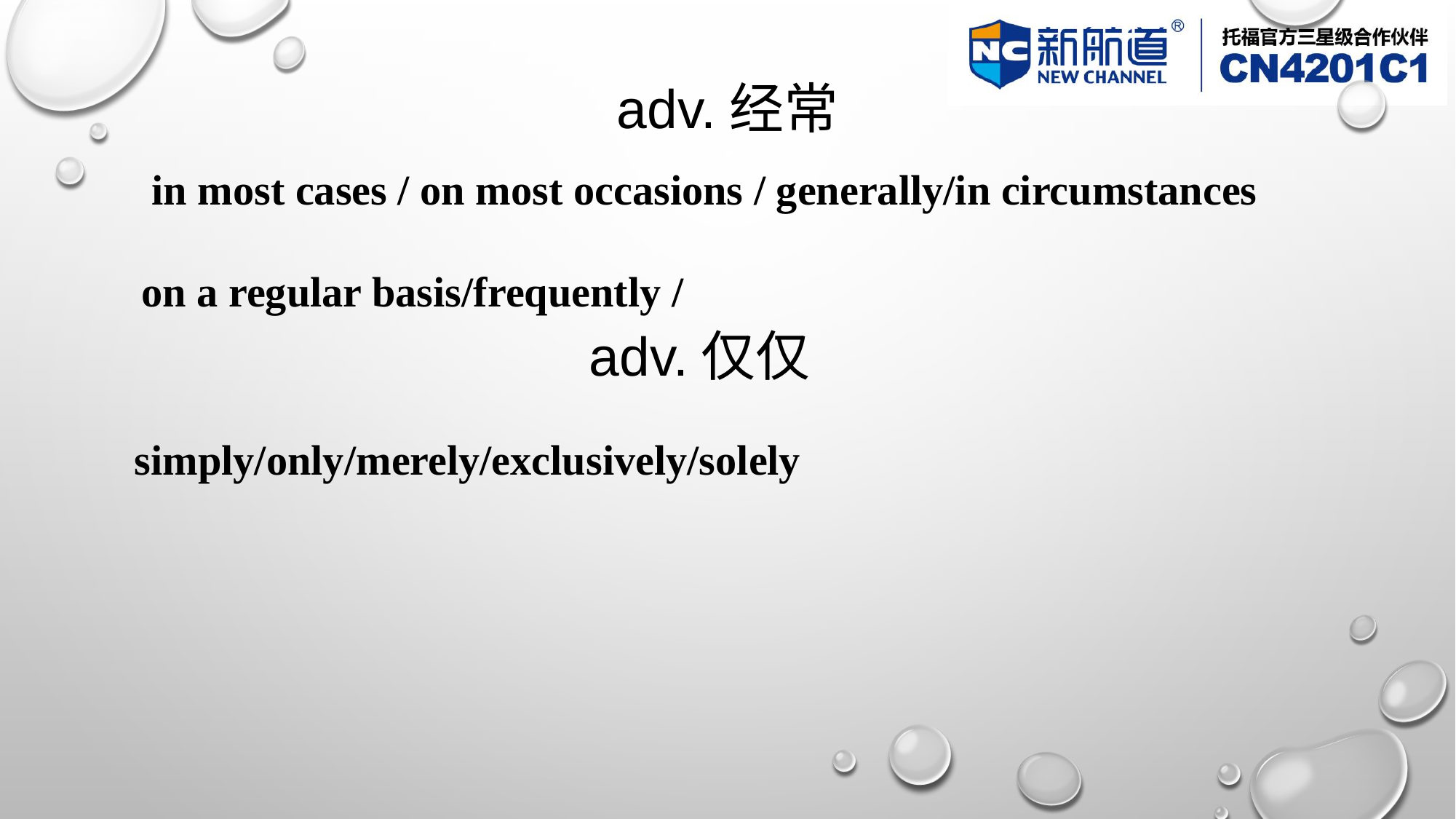

# adv.经常
 in most cases / on most occasions / generally/in circumstances

on a regular basis/frequently /

adv.仅仅
simply/only/merely/exclusively/solely